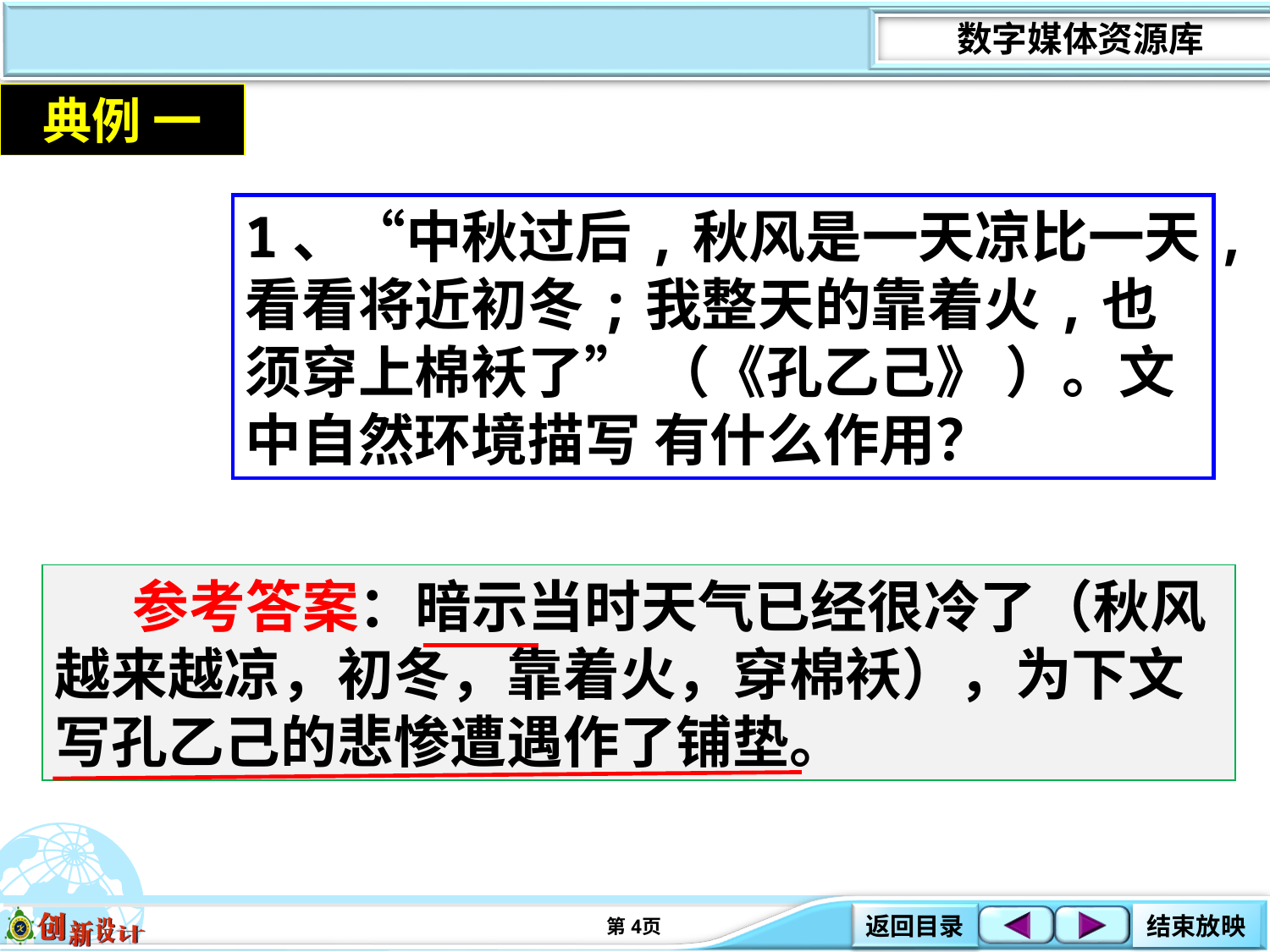

典例 一
1、“中秋过后,秋风是一天凉比一天,看看将近初冬;我整天的靠着火,也须穿上棉袄了” （《孔乙己》 ）。文中自然环境描写 有什么作用？

     参考答案：暗示当时天气已经很冷了（秋风越来越凉，初冬，靠着火，穿棉袄），为下文写孔乙己的悲惨遭遇作了铺垫。